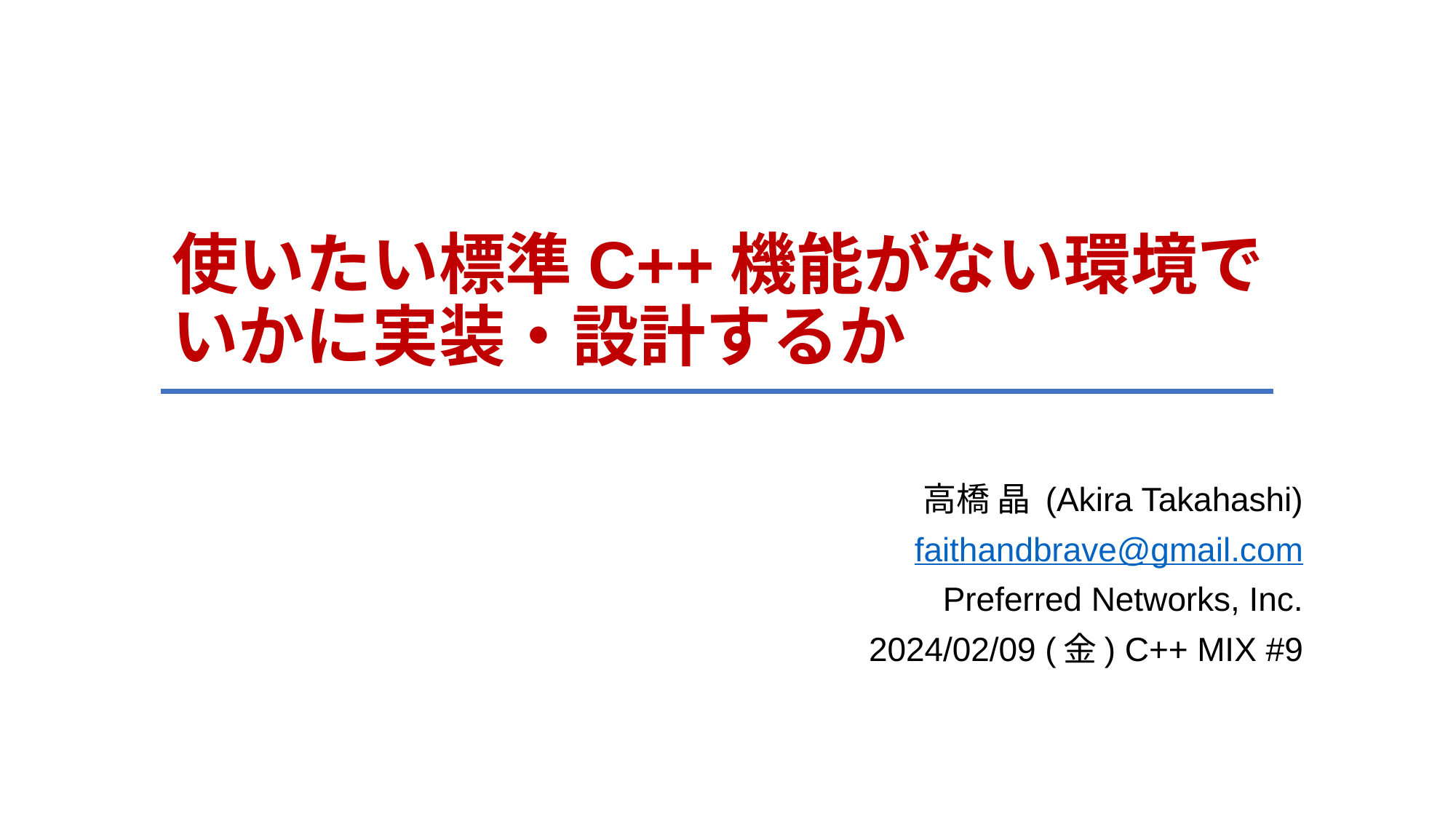

# 使いたい標準C++機能がない環境で いかに実装・設計するか
高橋 晶 (Akira Takahashi)
faithandbrave@gmail.com
Preferred Networks, Inc.
2024/02/09 (金) C++ MIX #9